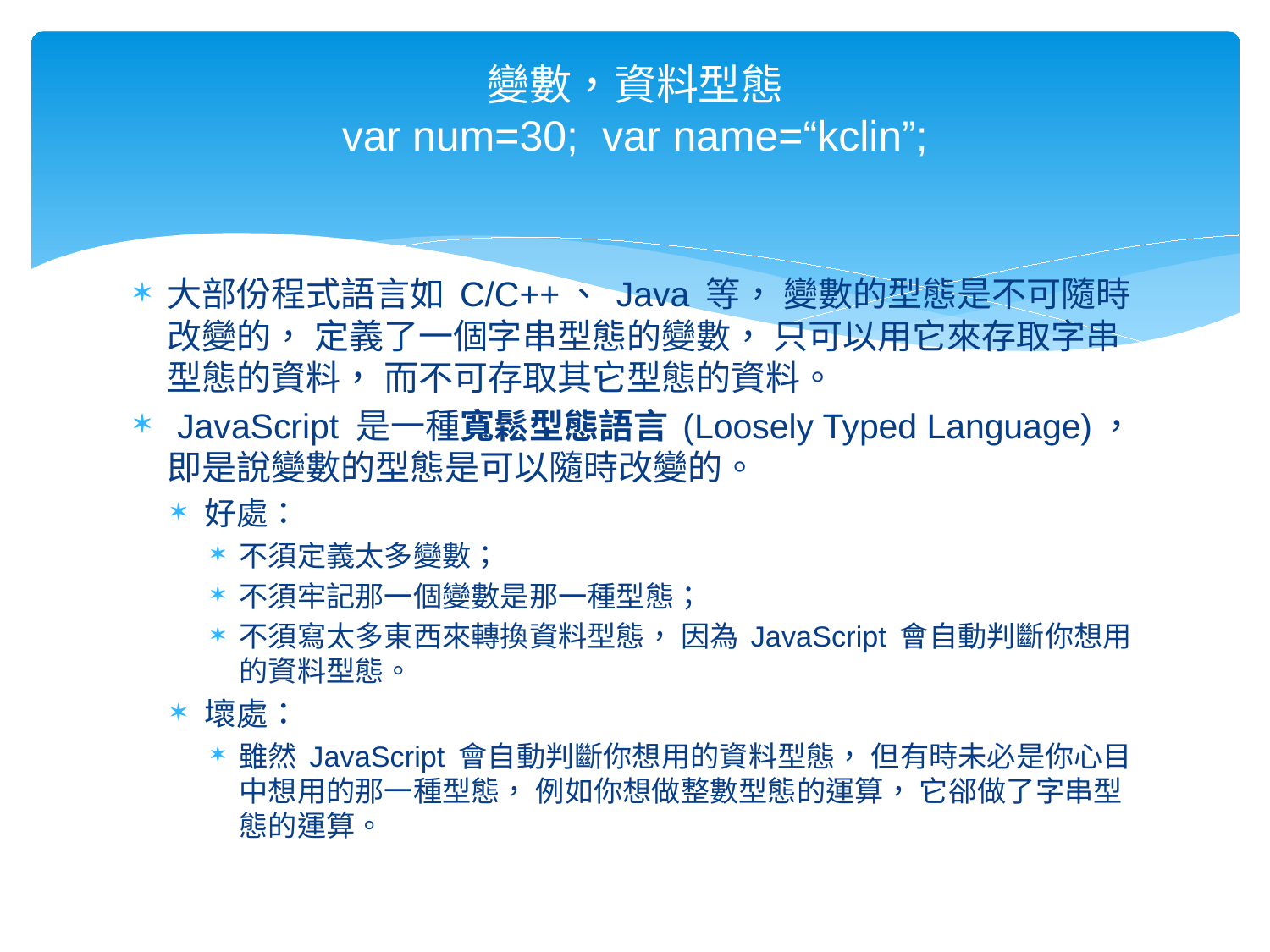

# 變數，資料型態 var num=30;  var name=“kclin”;
大部份程式語言如 C/C++、 Java 等， 變數的型態是不可隨時改變的， 定義了一個字串型態的變數， 只可以用它來存取字串型態的資料， 而不可存取其它型態的資料。
 JavaScript 是一種寬鬆型態語言 (Loosely Typed Language)， 即是說變數的型態是可以隨時改變的。
好處：
不須定義太多變數；
不須牢記那一個變數是那一種型態；
不須寫太多東西來轉換資料型態， 因為 JavaScript 會自動判斷你想用的資料型態。
壞處：
雖然 JavaScript 會自動判斷你想用的資料型態， 但有時未必是你心目中想用的那一種型態， 例如你想做整數型態的運算， 它郤做了字串型態的運算。